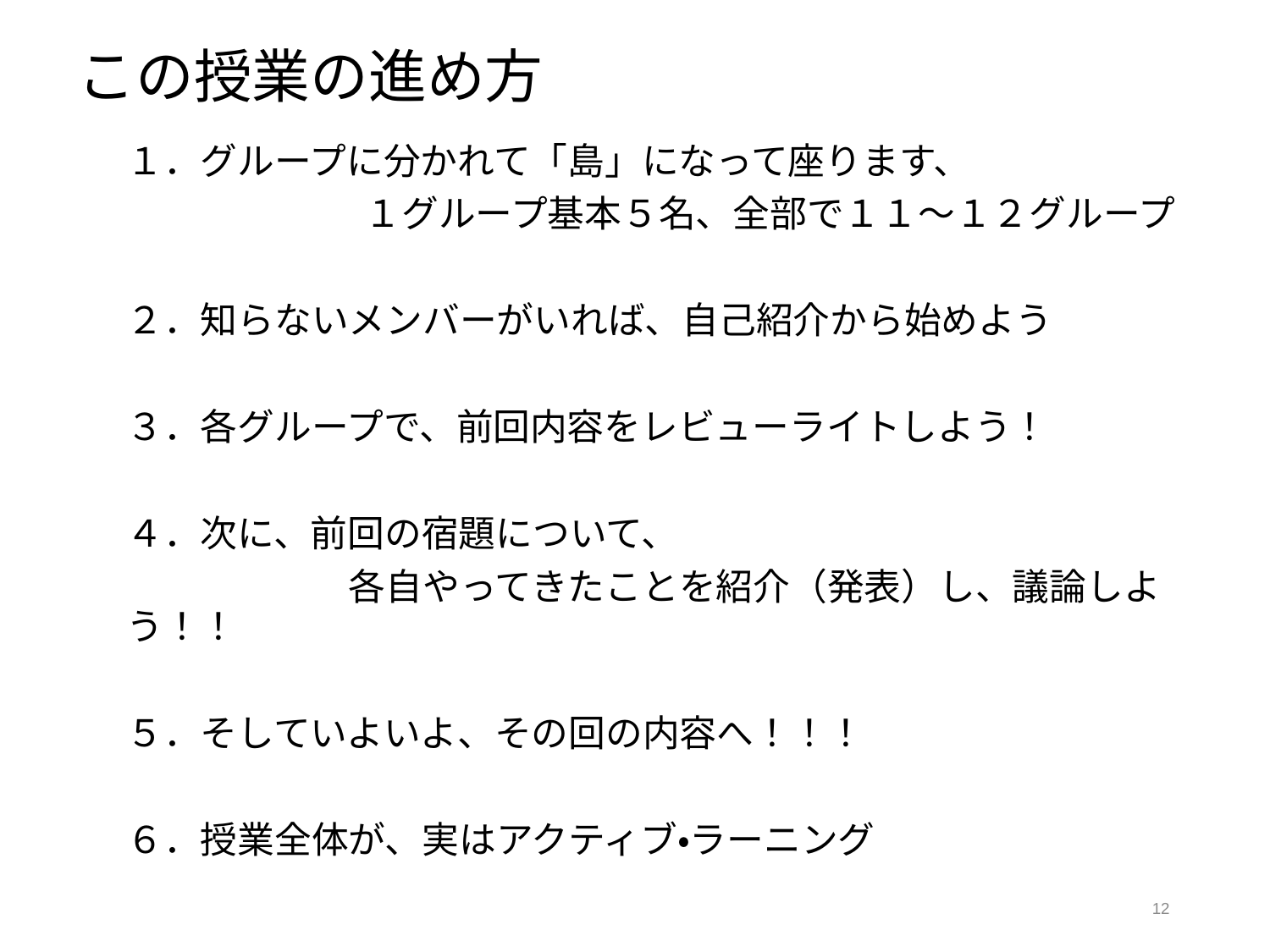

# この授業の進め方
１．グループに分かれて「島」になって座ります、
	　　　１グループ基本５名、全部で１１～１２グループ

２．知らないメンバーがいれば、自己紹介から始めよう

３．各グループで、前回内容をレビューライトしよう！

４．次に、前回の宿題について、
　　　　　　各自やってきたことを紹介（発表）し、議論しよう！！

５．そしていよいよ、その回の内容へ！！！

６．授業全体が、実はアクティブ・ラーニング
12